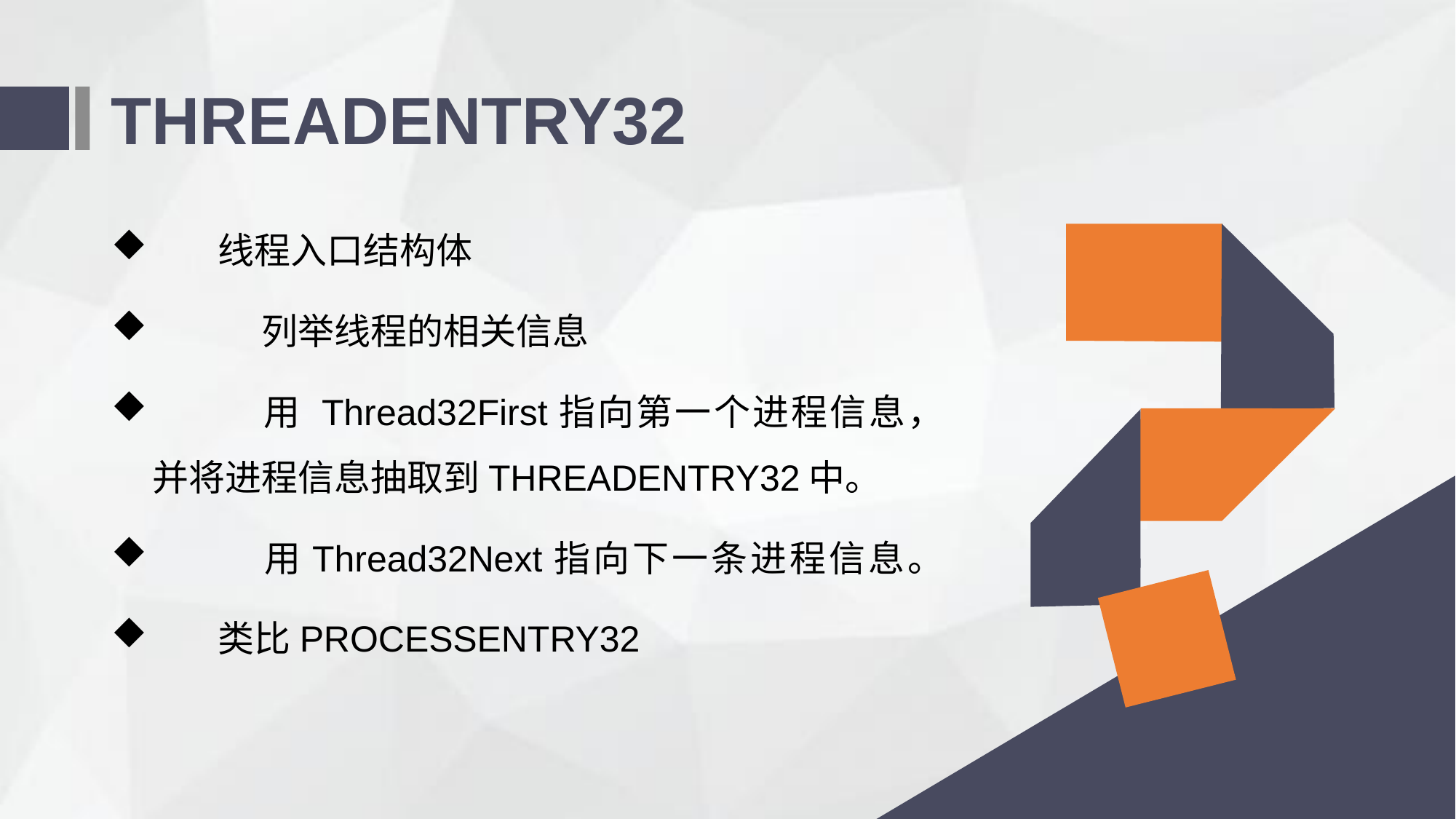

# THREADENTRY32
       线程入口结构体
	列举线程的相关信息
	用 Thread32First指向第一个进程信息，并将进程信息抽取到THREADENTRY32中。
	用Thread32Next指向下一条进程信息。
       类比PROCESSENTRY32